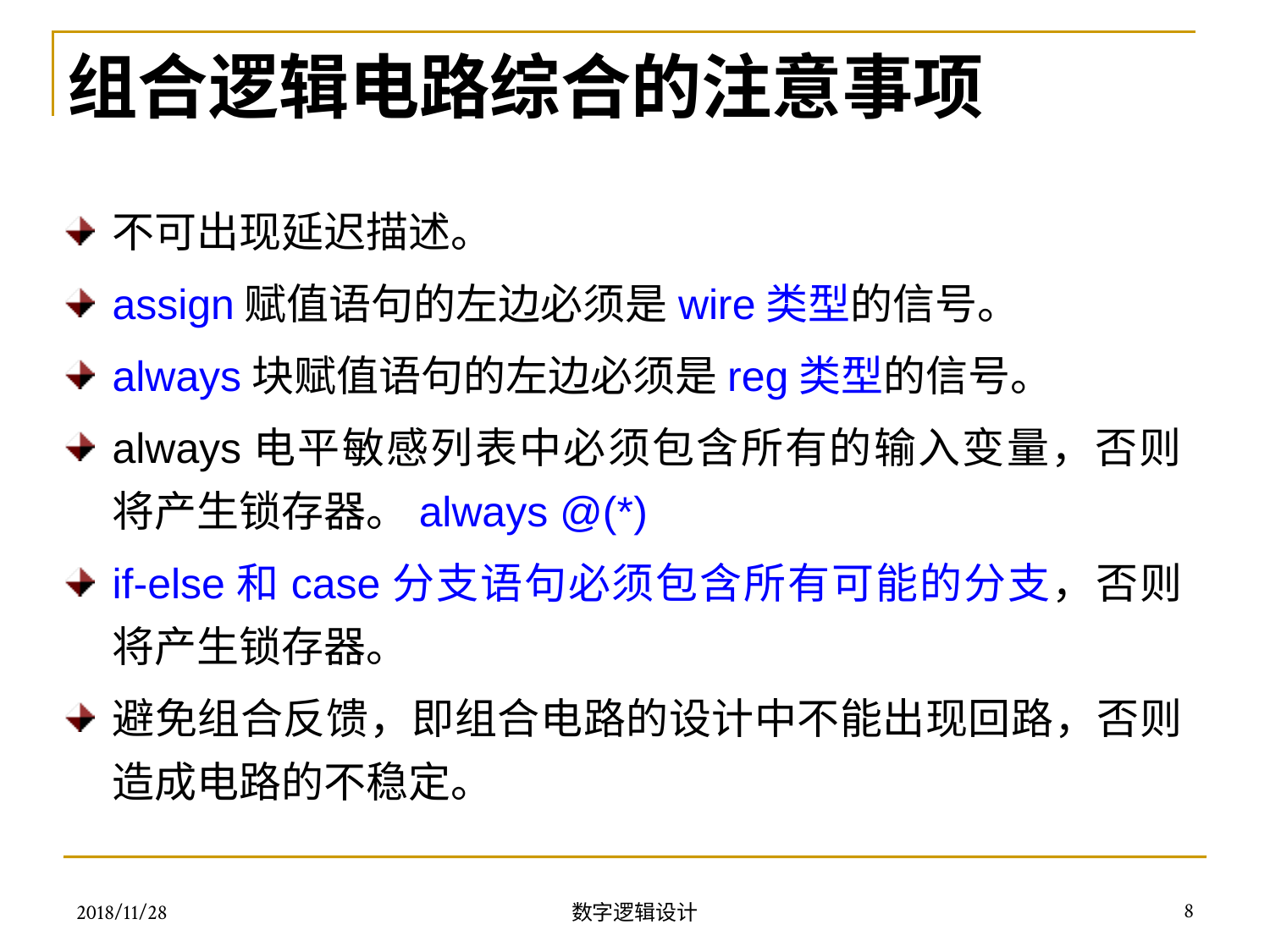

组合逻辑电路综合的注意事项
不可出现延迟描述。
assign赋值语句的左边必须是wire类型的信号。
always块赋值语句的左边必须是reg类型的信号。
always电平敏感列表中必须包含所有的输入变量，否则将产生锁存器。always @(*)
if-else和case分支语句必须包含所有可能的分支，否则将产生锁存器。
避免组合反馈，即组合电路的设计中不能出现回路，否则造成电路的不稳定。

2018/11/28
8
数字逻辑设计